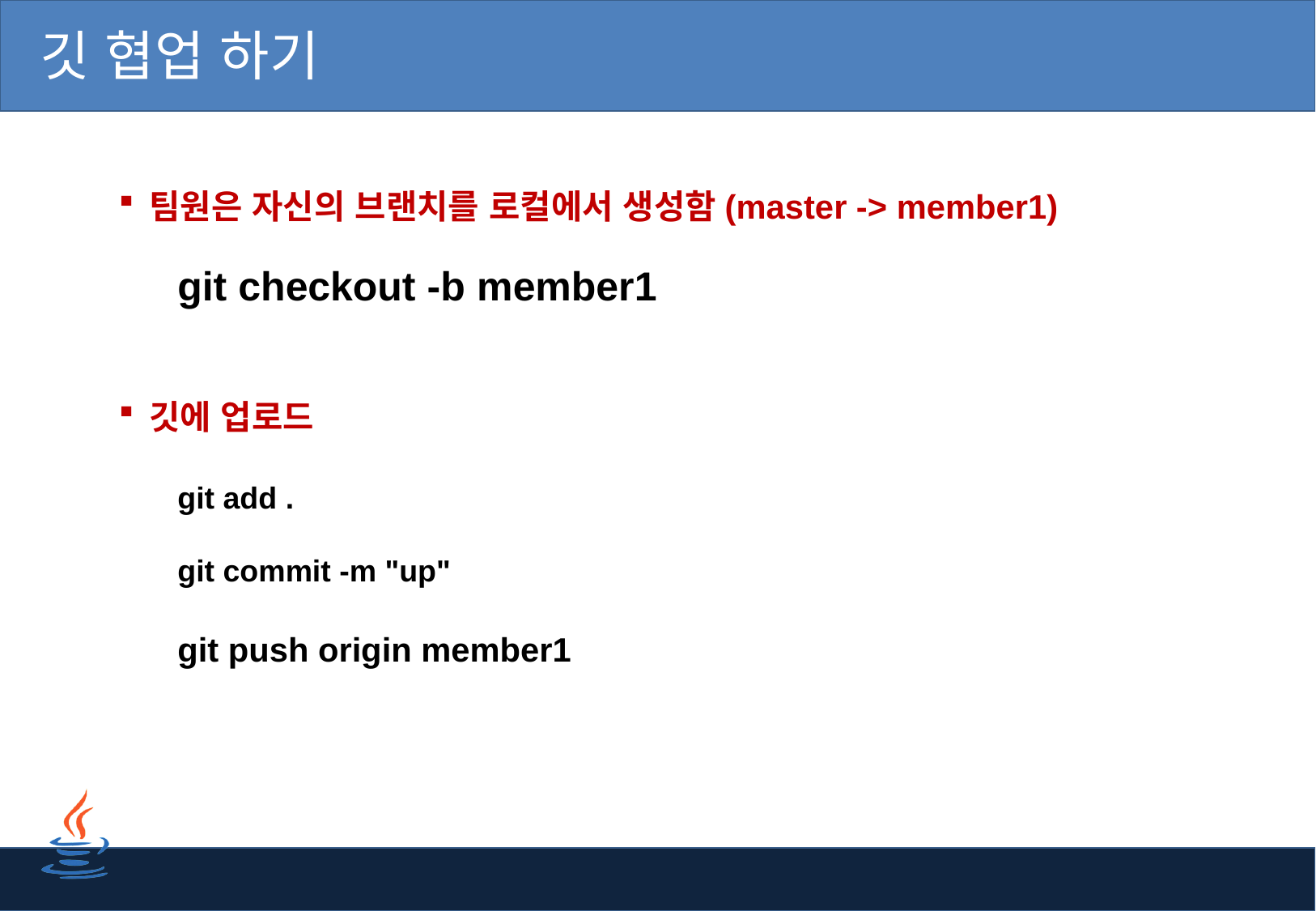

# 깃 협업 하기
팀원은 자신의 브랜치를 로컬에서 생성함(master -> member1)
git checkout -b member1
깃에 업로드
git add .
git commit -m "up"
git push origin member1